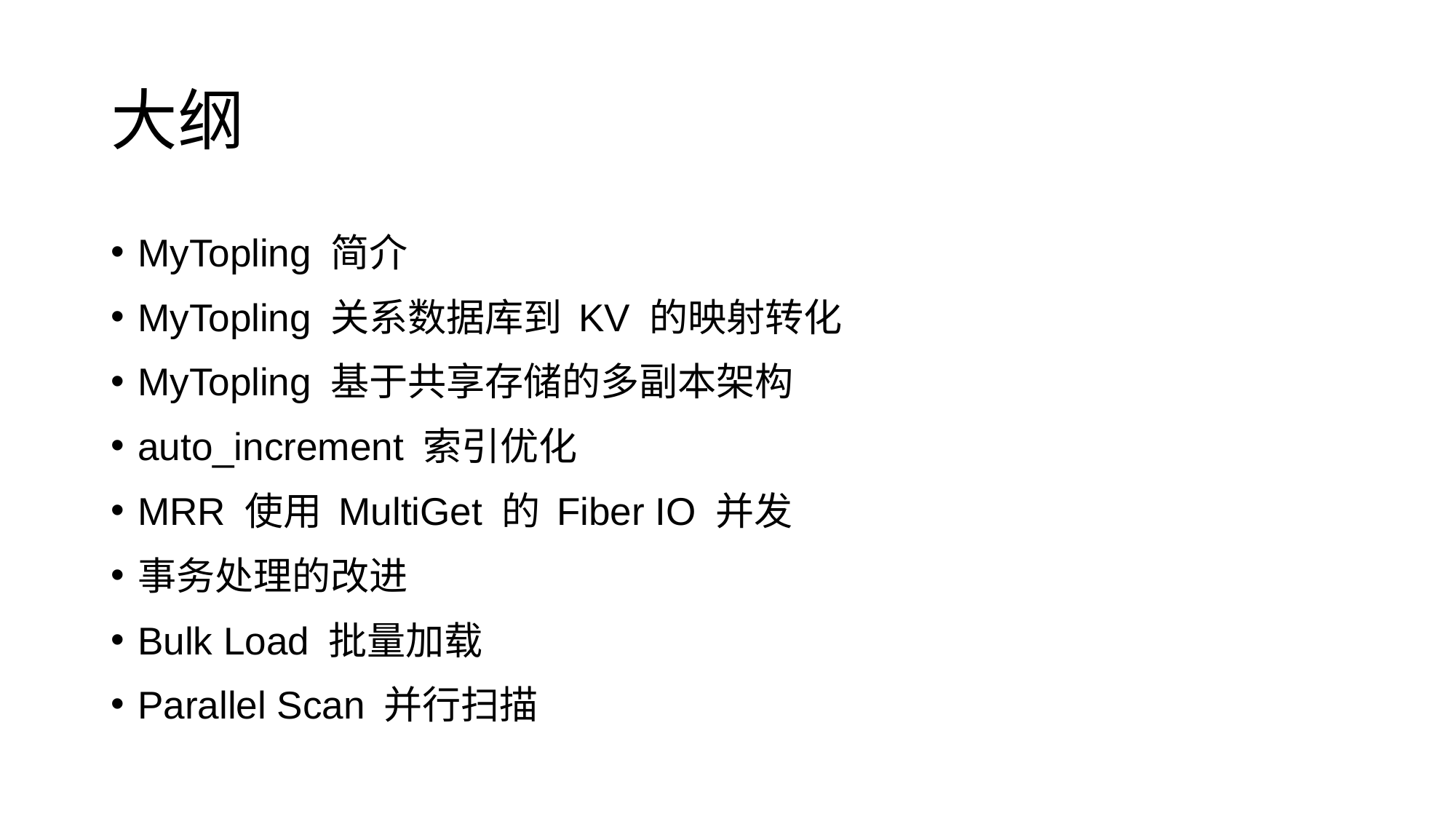

# 大纲
MyTopling 简介
MyTopling 关系数据库到 KV 的映射转化
MyTopling 基于共享存储的多副本架构
auto_increment 索引优化
MRR 使用 MultiGet 的 Fiber IO 并发
事务处理的改进
Bulk Load 批量加载
Parallel Scan 并行扫描